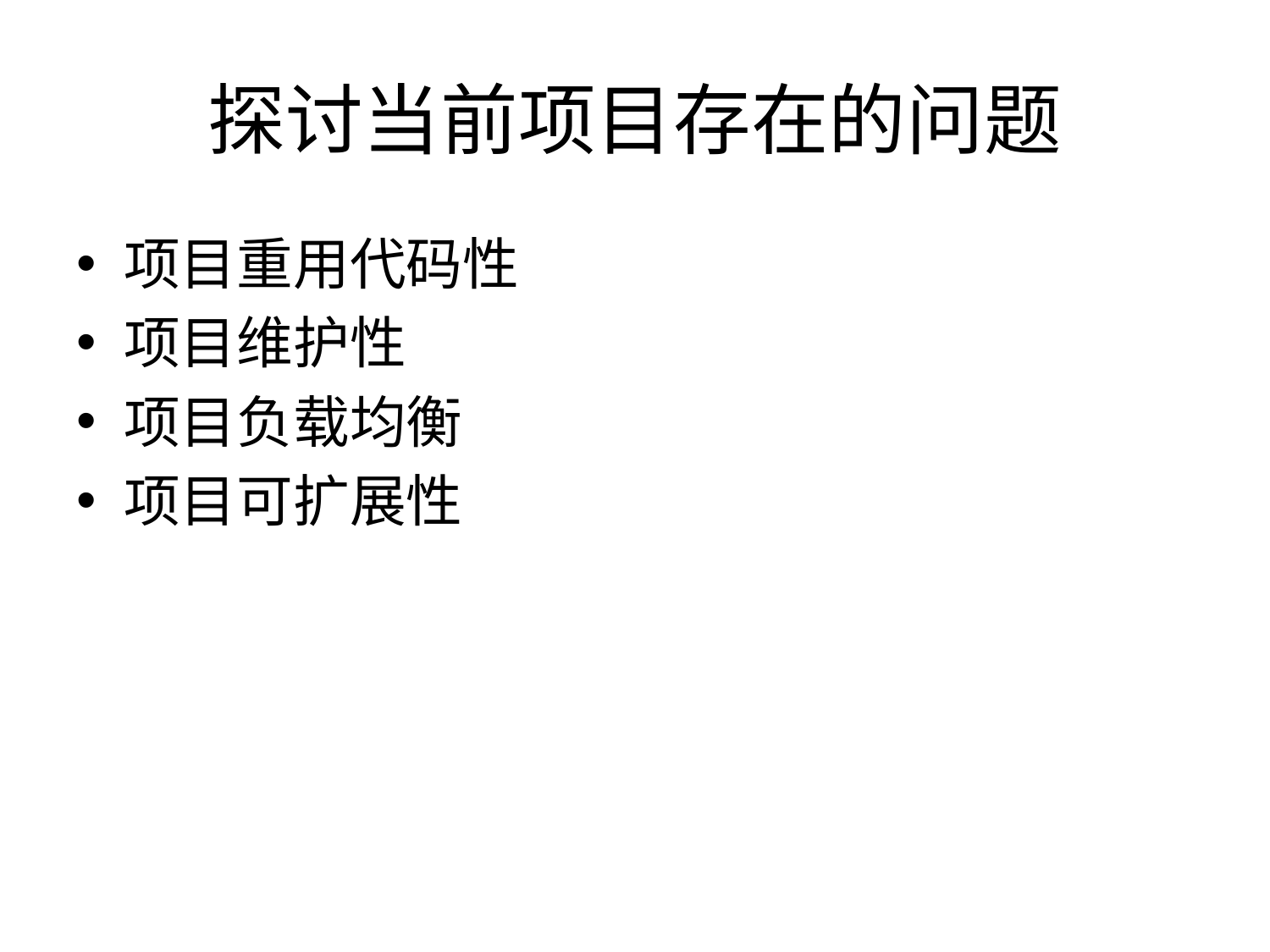

# 探讨当前项目存在的问题
项目重用代码性
项目维护性
项目负载均衡
项目可扩展性